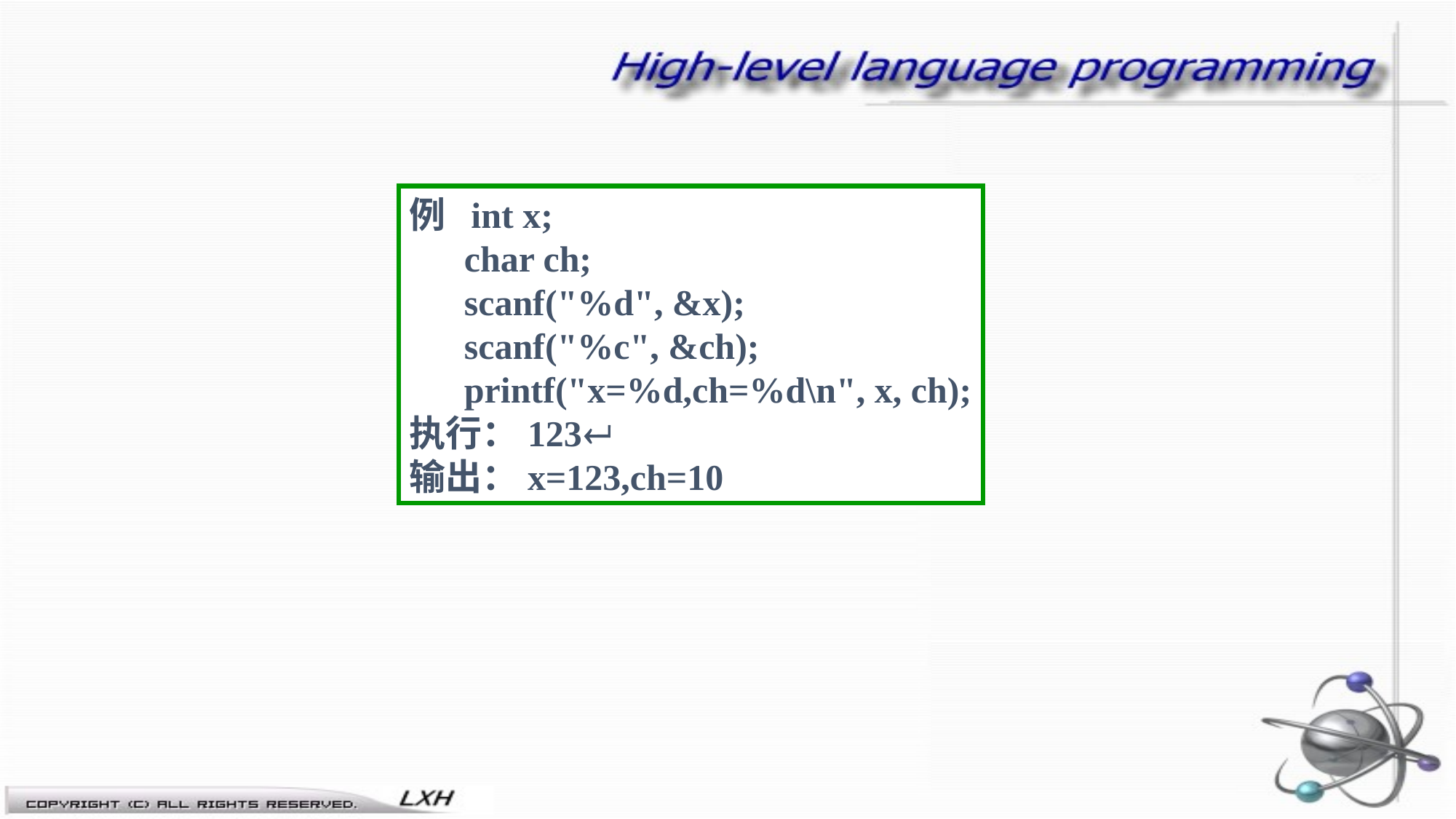

例  int x;
      char ch;
      scanf("%d", &x);
      scanf("%c", &ch);
      printf("x=%d,ch=%d\n", x, ch);
执行：123↵
输出：x=123,ch=10